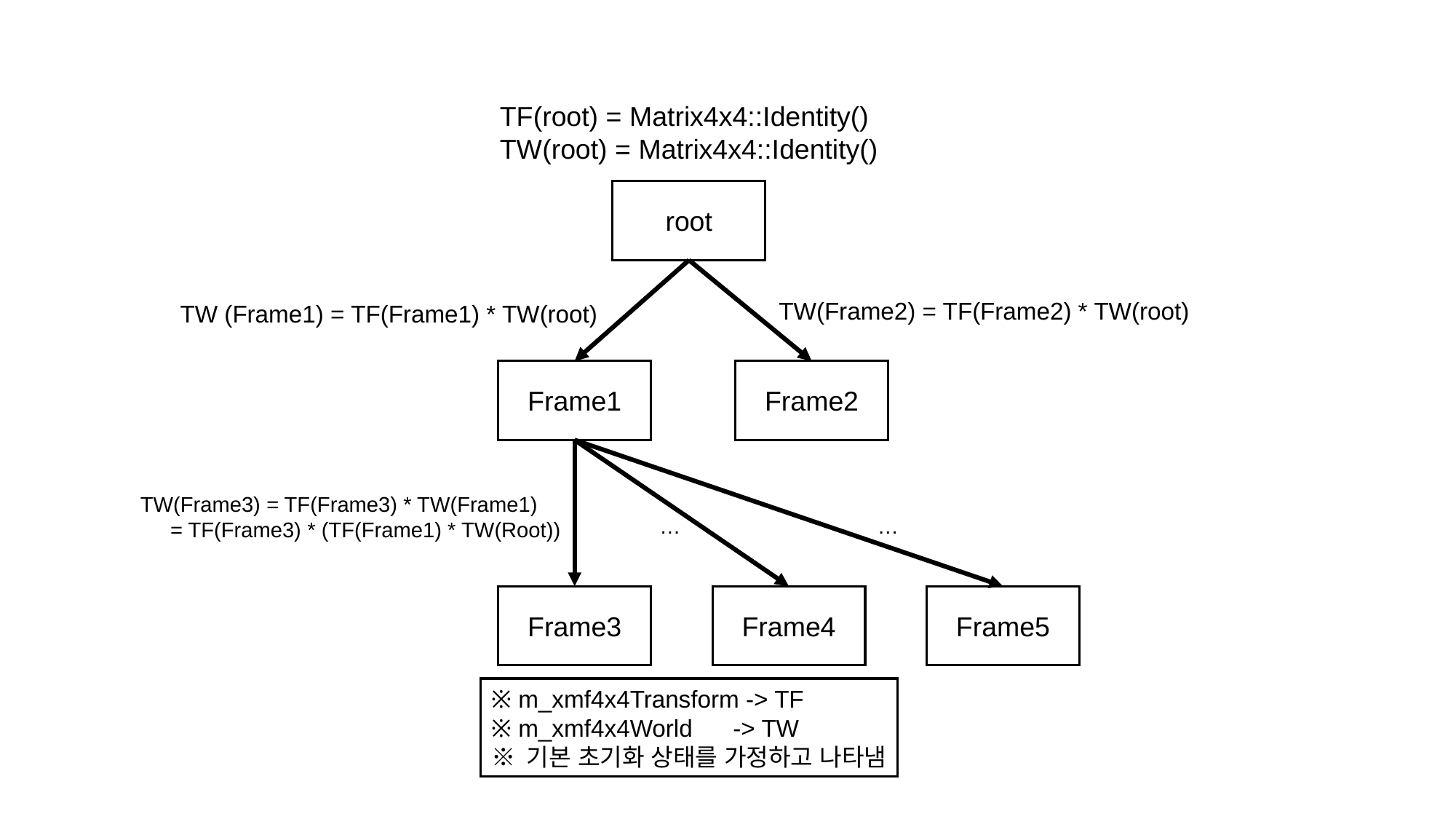

TF(root) = Matrix4x4::Identity()
TW(root) = Matrix4x4::Identity()
root
TW(Frame2) = TF(Frame2) * TW(root)
TW (Frame1) = TF(Frame1) * TW(root)
Frame1
Frame2
TW(Frame3) = TF(Frame3) * TW(Frame1)
     = TF(Frame3) * (TF(Frame1) * TW(Root))
…
…
Frame3
Frame4
Frame5
※ m_xmf4x4Transform -> TF
※ m_xmf4x4World      -> TW
※ 기본 초기화 상태를 가정하고 나타냄